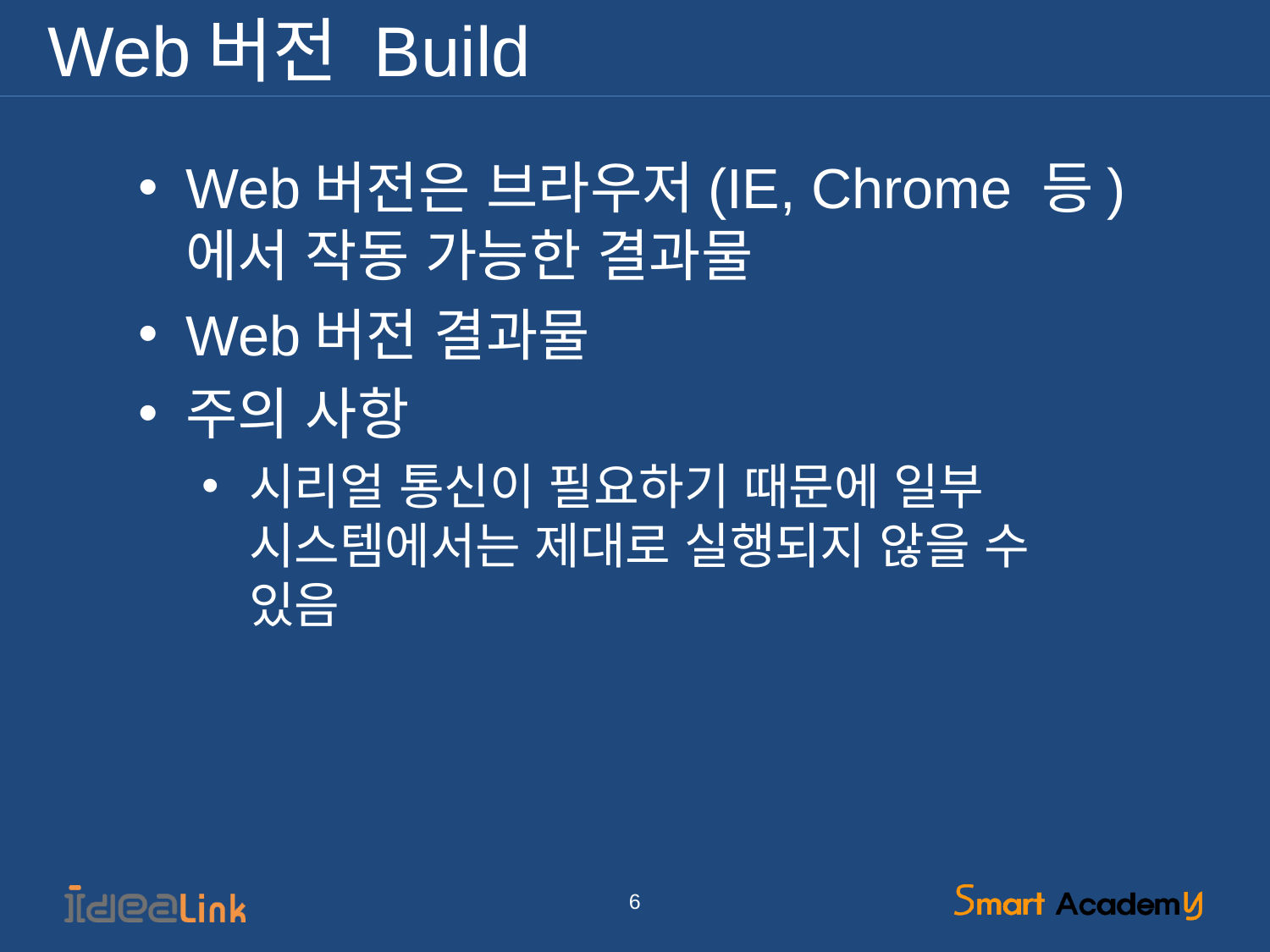

# Web버전 Build
Web버전은 브라우저(IE, Chrome 등)에서 작동 가능한 결과물
Web버전 결과물
주의 사항
시리얼 통신이 필요하기 때문에 일부 시스템에서는 제대로 실행되지 않을 수 있음

6